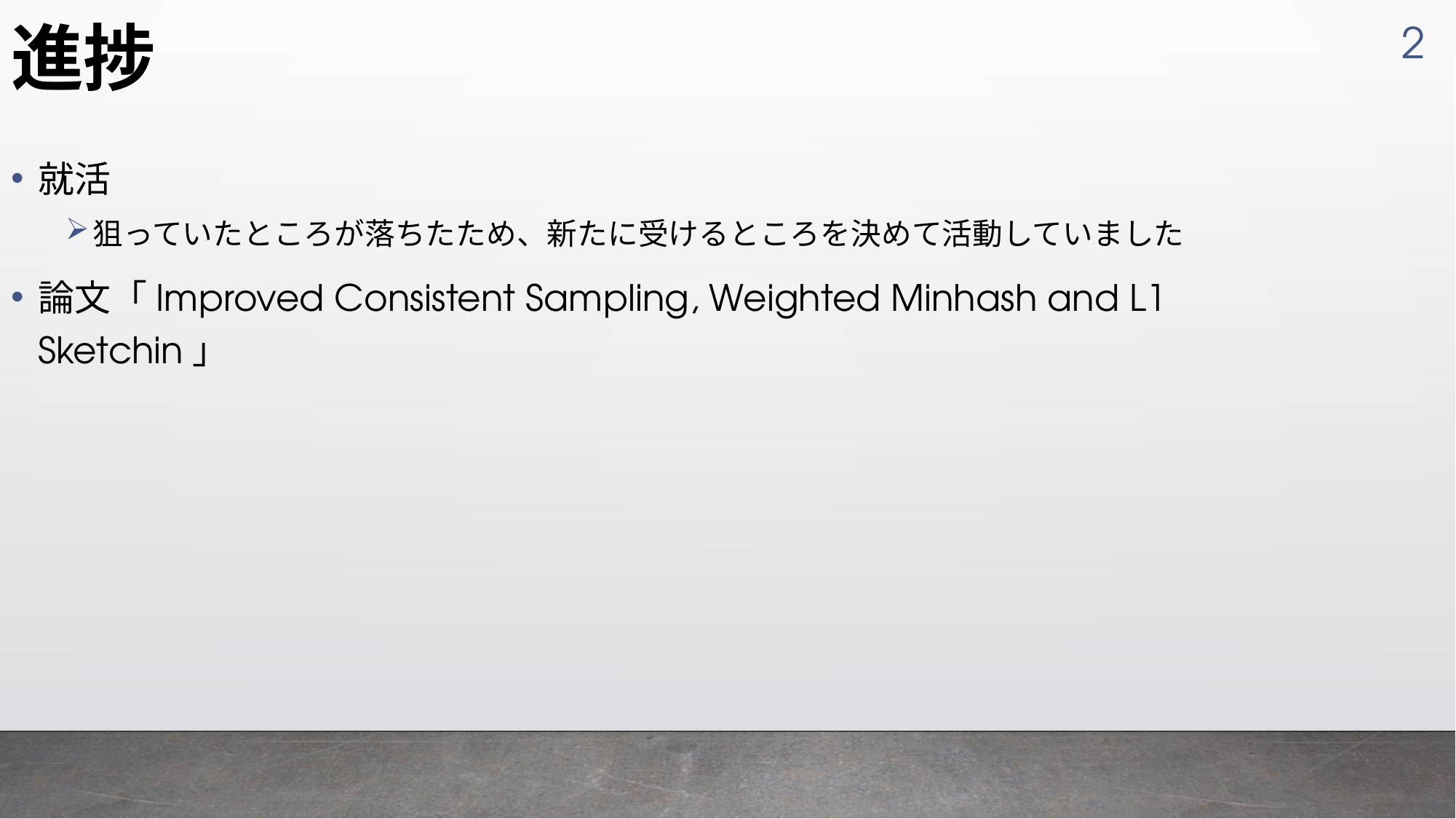

2
# 進捗
就活
狙っていたところが落ちたため、新たに受けるところを決めて活動していました
論文「Improved Consistent Sampling, Weighted Minhash and L1 Sketchin」